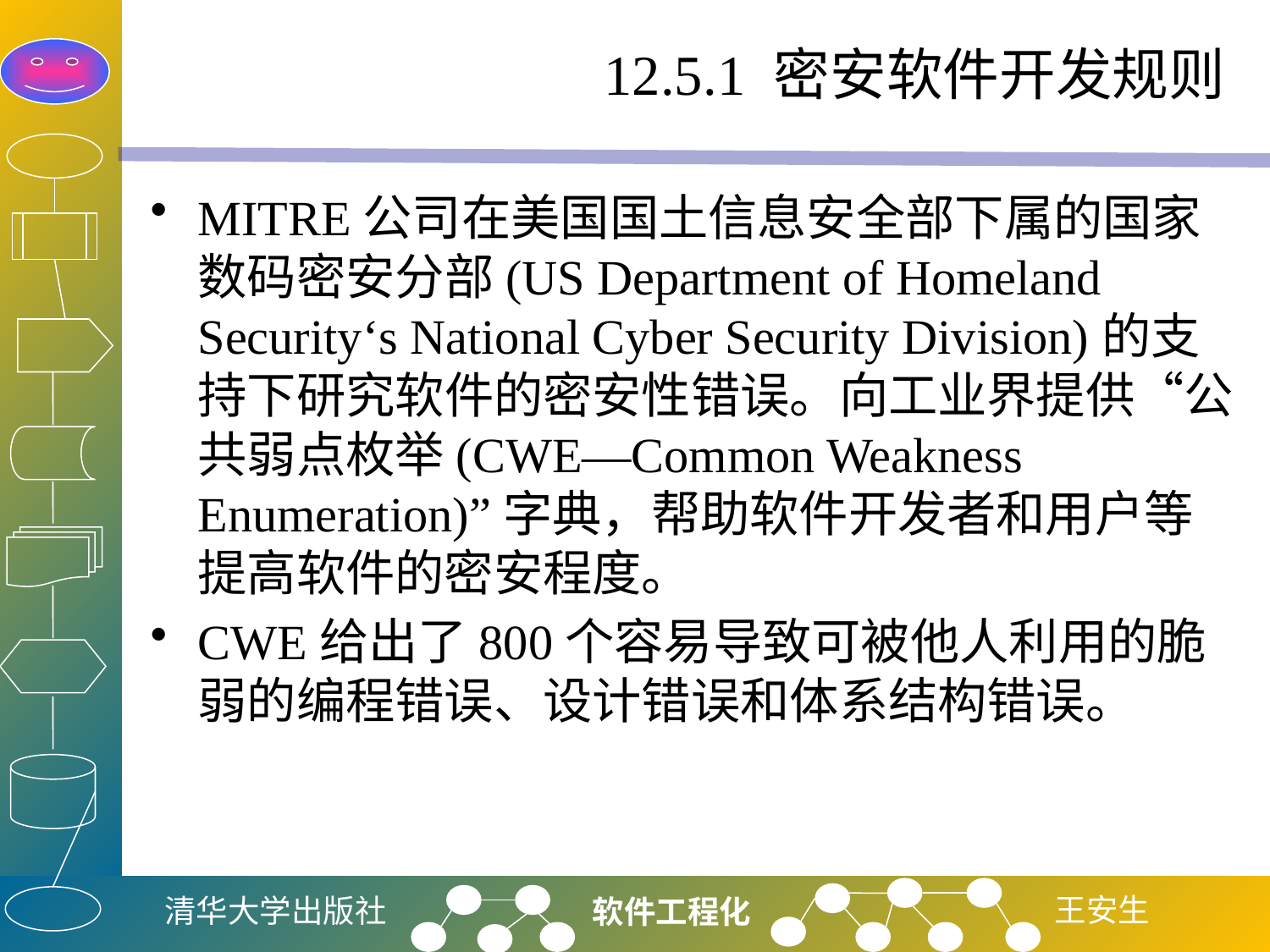

# 12.5.1 密安软件开发规则
MITRE公司在美国国土信息安全部下属的国家数码密安分部(US Department of Homeland Security‘s National Cyber Security Division)的支持下研究软件的密安性错误。向工业界提供“公共弱点枚举(CWE—Common Weakness Enumeration)”字典，帮助软件开发者和用户等提高软件的密安程度。
CWE给出了800个容易导致可被他人利用的脆弱的编程错误、设计错误和体系结构错误。